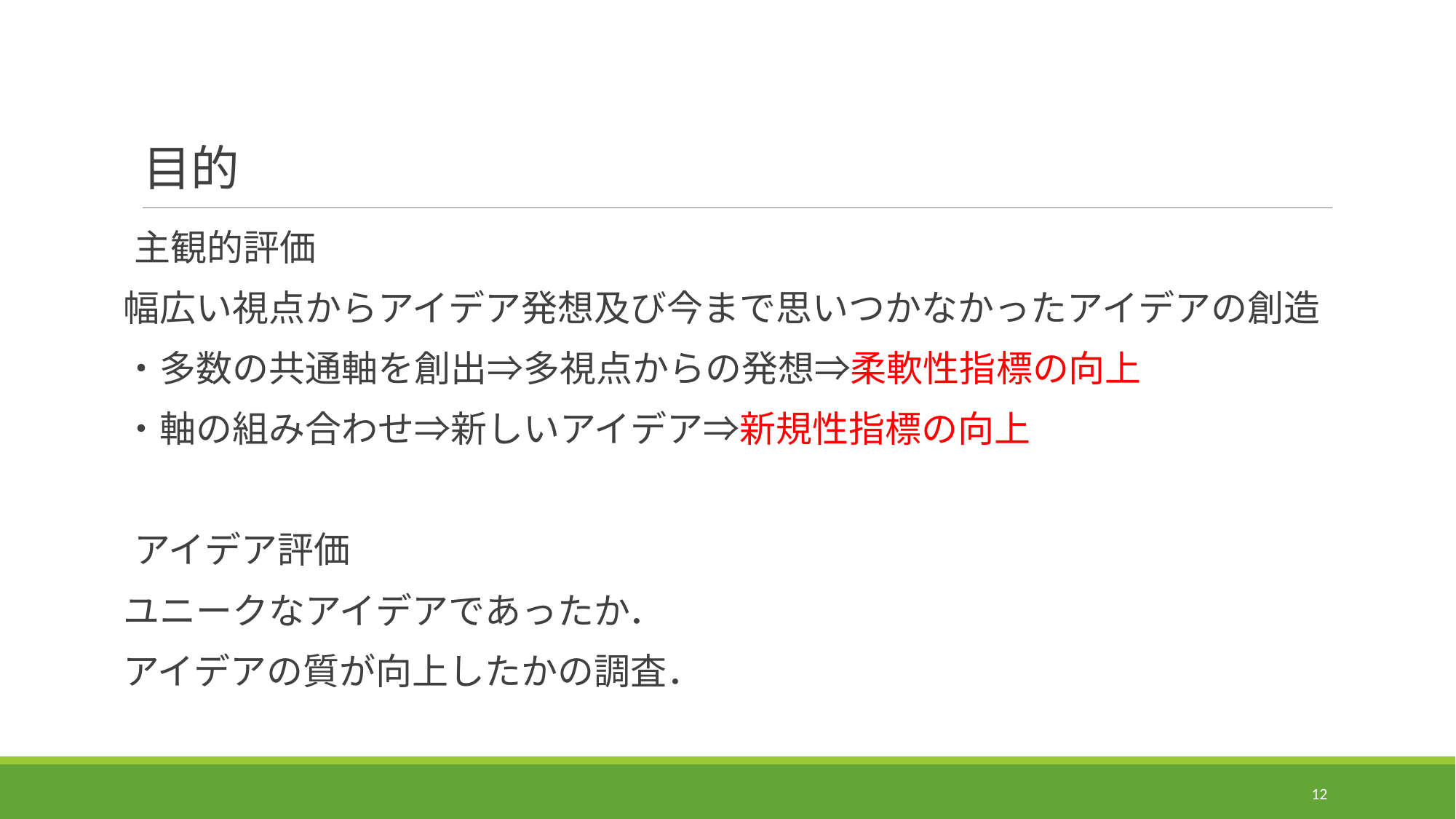

# 目的
主観的評価
幅広い視点からアイデア発想及び今まで思いつかなかったアイデアの創造
・多数の共通軸を創出⇒多視点からの発想⇒柔軟性指標の向上
・軸の組み合わせ⇒新しいアイデア⇒新規性指標の向上

アイデア評価
ユニークなアイデアであったか．
アイデアの質が向上したかの調査．

12